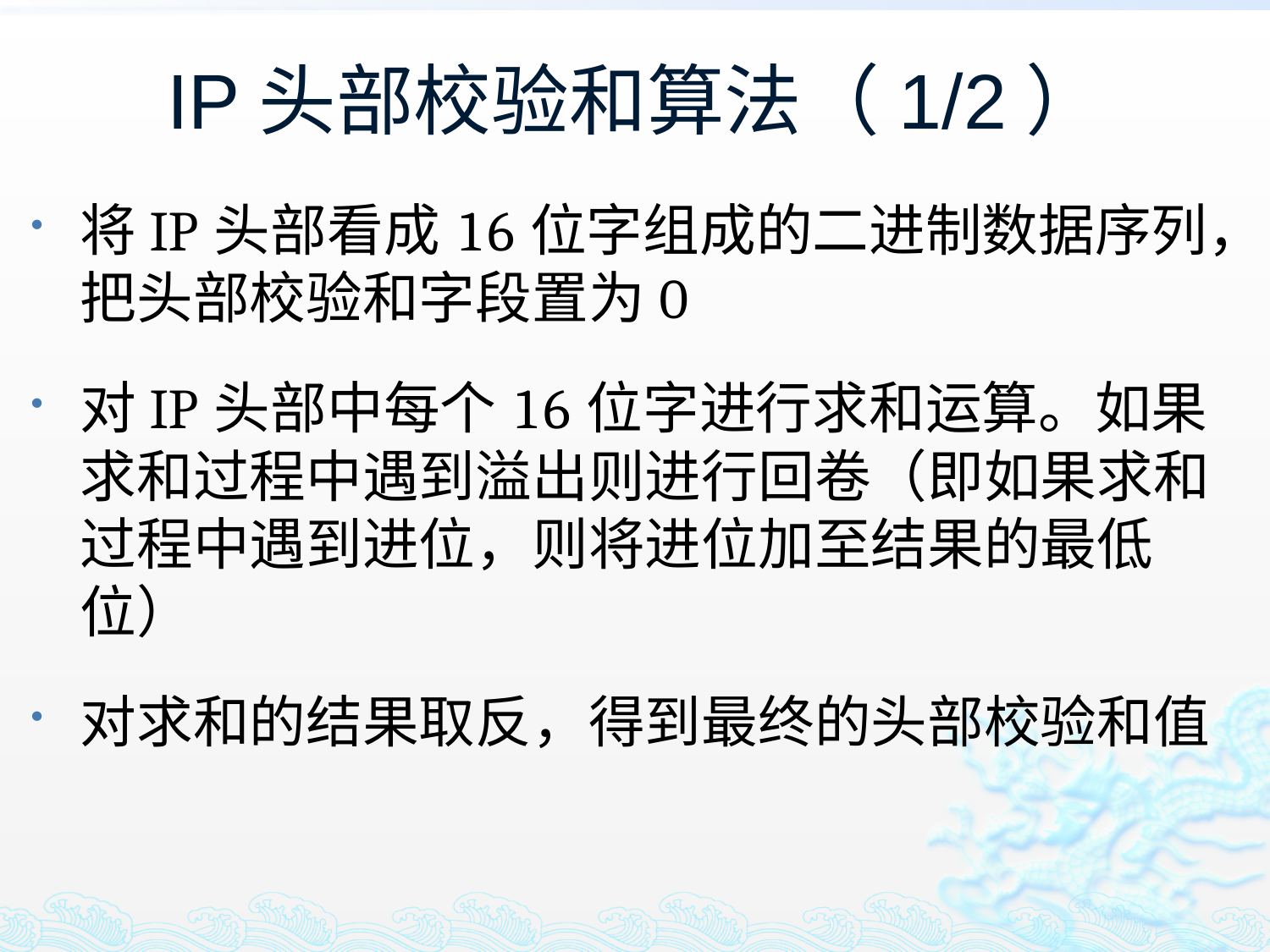

# IP头部校验和算法（1/2）
将IP头部看成16位字组成的二进制数据序列，把头部校验和字段置为0
对IP头部中每个16位字进行求和运算。如果求和过程中遇到溢出则进行回卷（即如果求和过程中遇到进位，则将进位加至结果的最低位）
对求和的结果取反，得到最终的头部校验和值